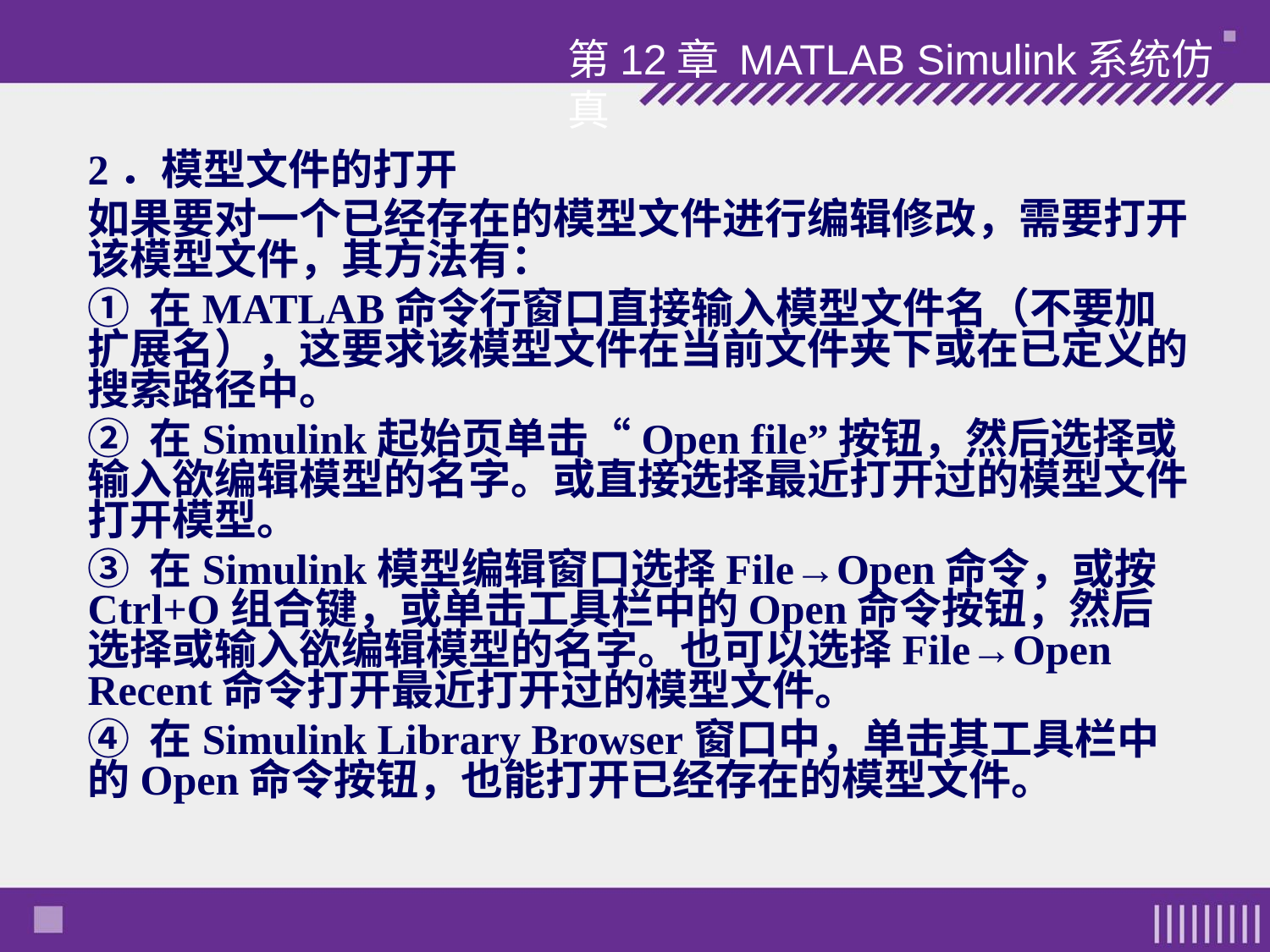

第12章 MATLAB Simulink系统仿真
2．模型文件的打开
如果要对一个已经存在的模型文件进行编辑修改，需要打开该模型文件，其方法有：
① 在MATLAB命令行窗口直接输入模型文件名（不要加扩展名），这要求该模型文件在当前文件夹下或在已定义的搜索路径中。
② 在Simulink起始页单击“Open file”按钮，然后选择或输入欲编辑模型的名字。或直接选择最近打开过的模型文件打开模型。
③ 在Simulink模型编辑窗口选择File→Open命令，或按Ctrl+O组合键，或单击工具栏中的Open命令按钮，然后选择或输入欲编辑模型的名字。也可以选择File→Open Recent命令打开最近打开过的模型文件。
④ 在Simulink Library Browser窗口中，单击其工具栏中的Open命令按钮，也能打开已经存在的模型文件。